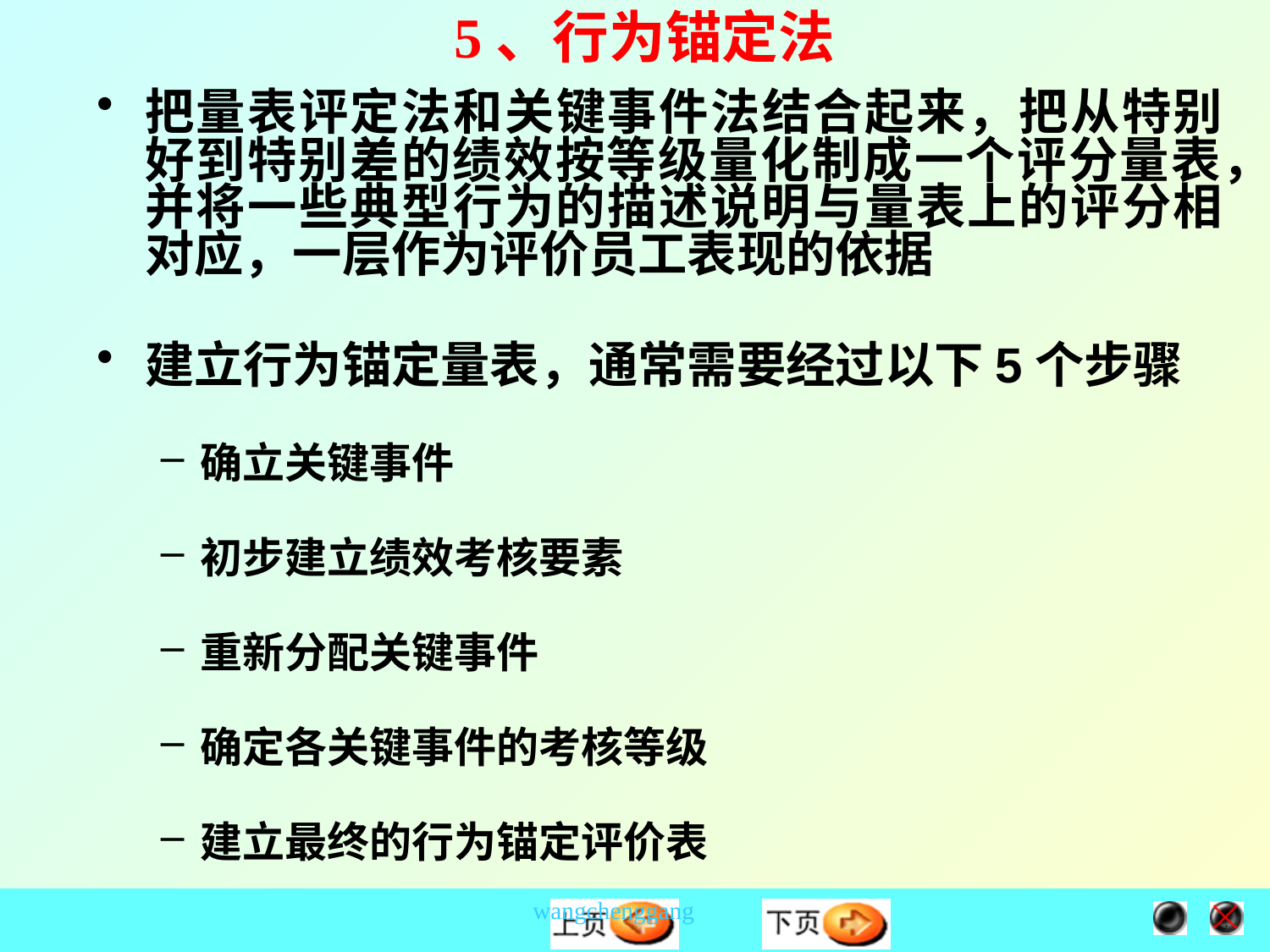

# 5、行为锚定法
把量表评定法和关键事件法结合起来，把从特别好到特别差的绩效按等级量化制成一个评分量表，并将一些典型行为的描述说明与量表上的评分相对应，一层作为评价员工表现的依据
建立行为锚定量表，通常需要经过以下5个步骤
确立关键事件
初步建立绩效考核要素
重新分配关键事件
确定各关键事件的考核等级
建立最终的行为锚定评价表

wangchenggang